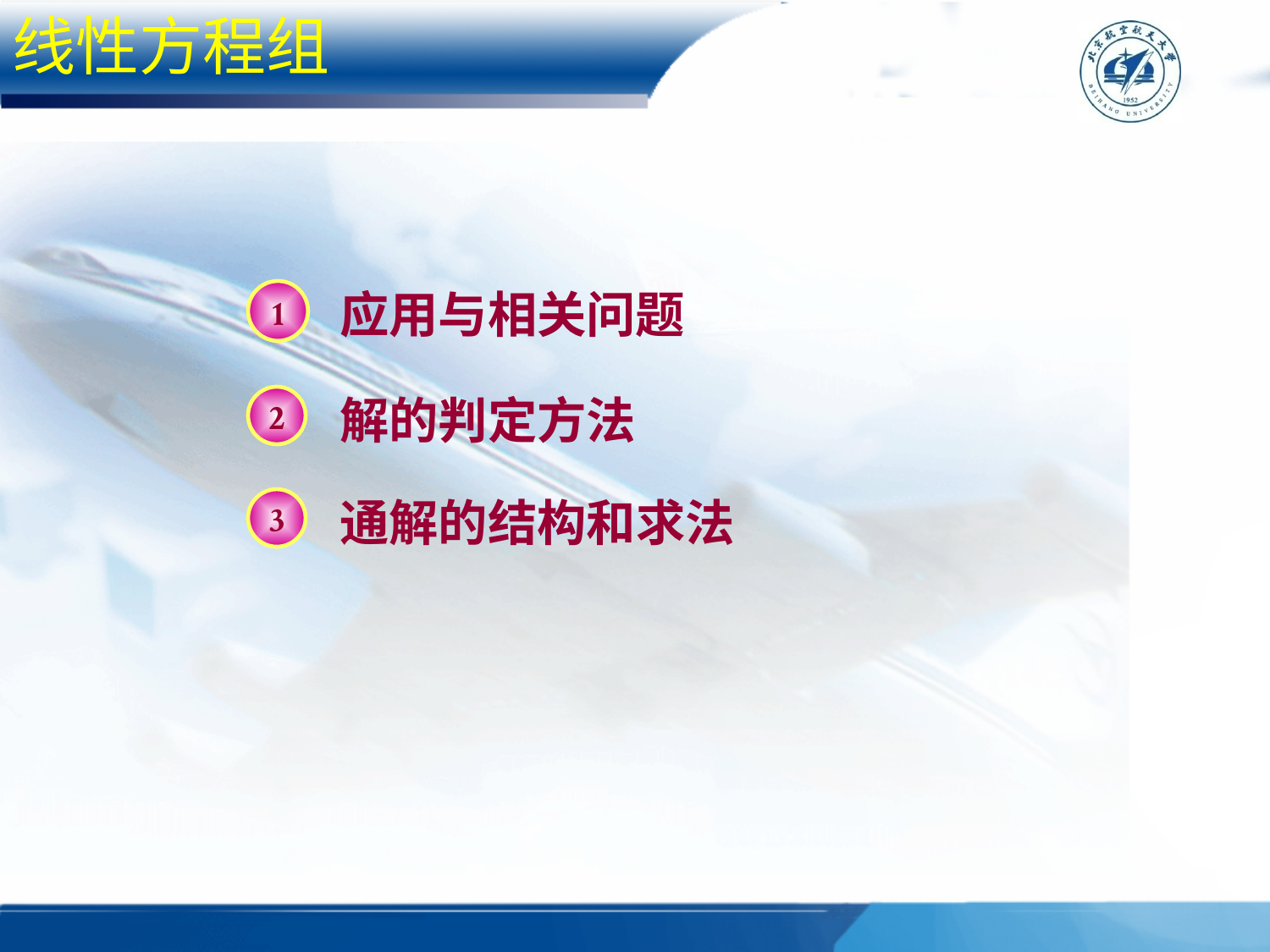

线性方程组
应用与相关问题
1
解的判定方法
2
通解的结构和求法
3